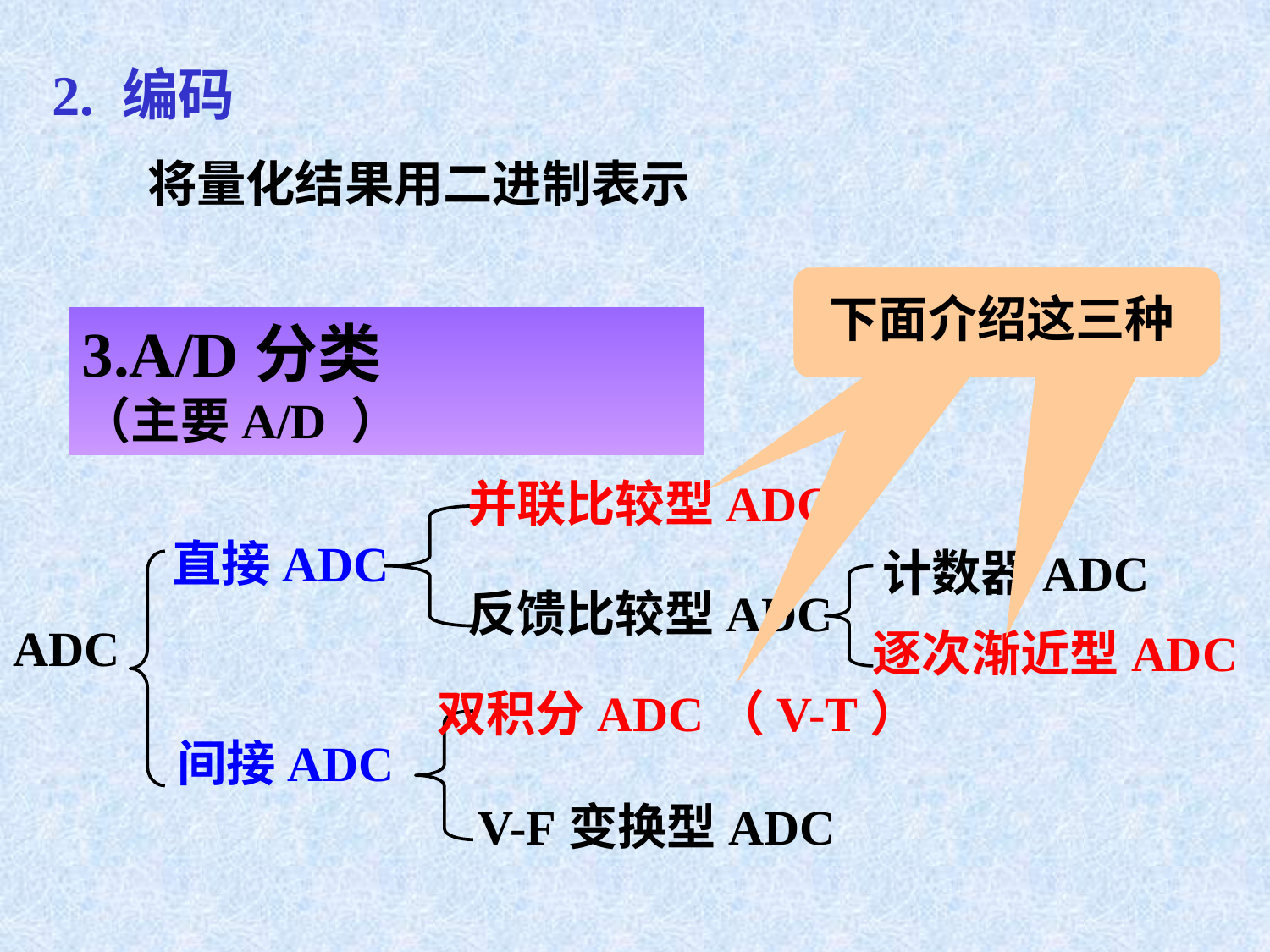

2. 编码
将量化结果用二进制表示
下面介绍这三种
下面介绍这三种
下面介绍这三种
3.A/D分类 （主要A/D ）
并联比较型ADC

反馈比较型ADC
直接ADC

ADC
间接ADC
计数器ADC

逐次渐近型ADC
双积分ADC（V-T）

V-F变换型ADC